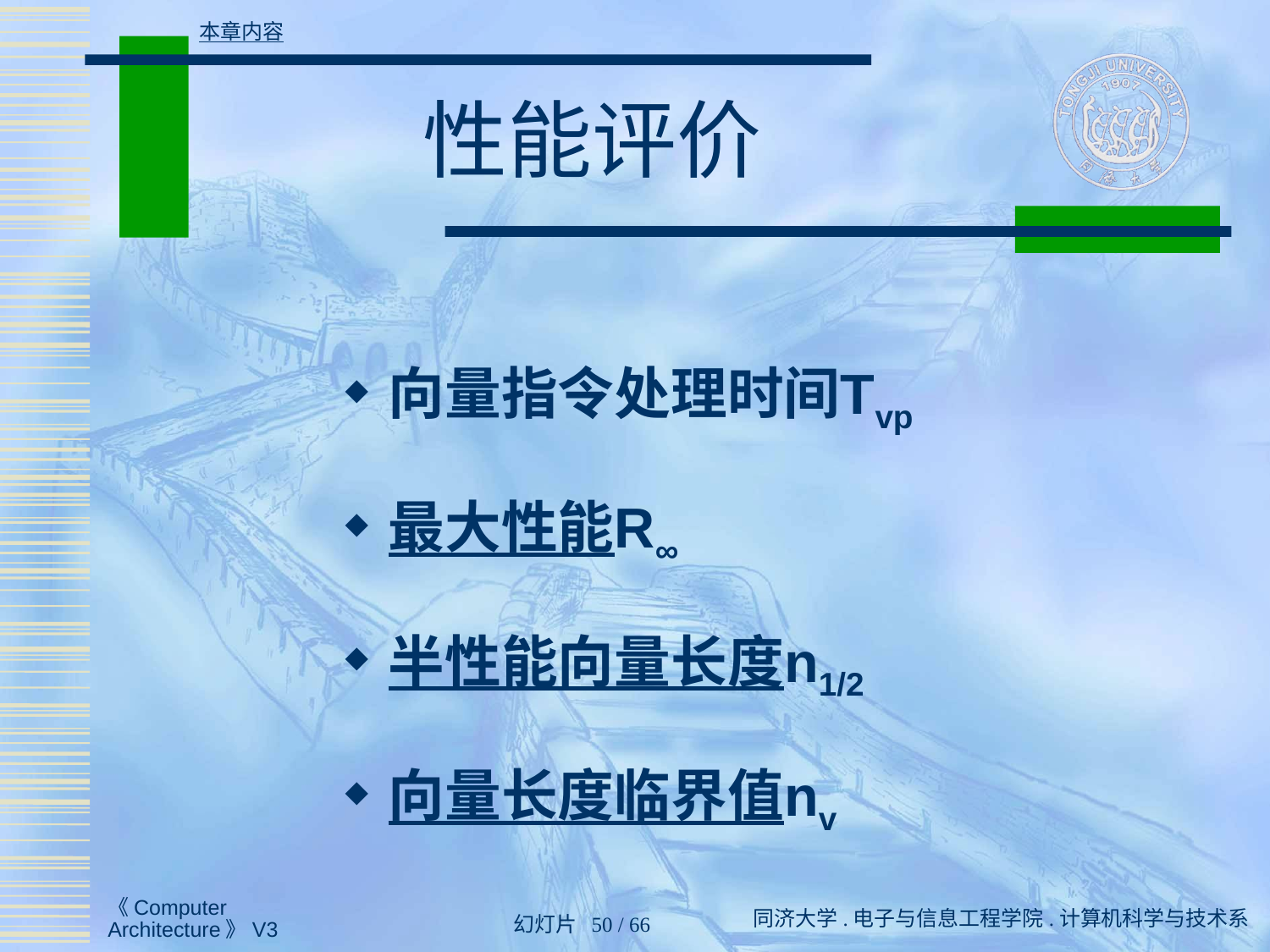

本章内容
# 性能评价
向量指令处理时间Tvp
最大性能R∞
半性能向量长度n1/2
向量长度临界值nv